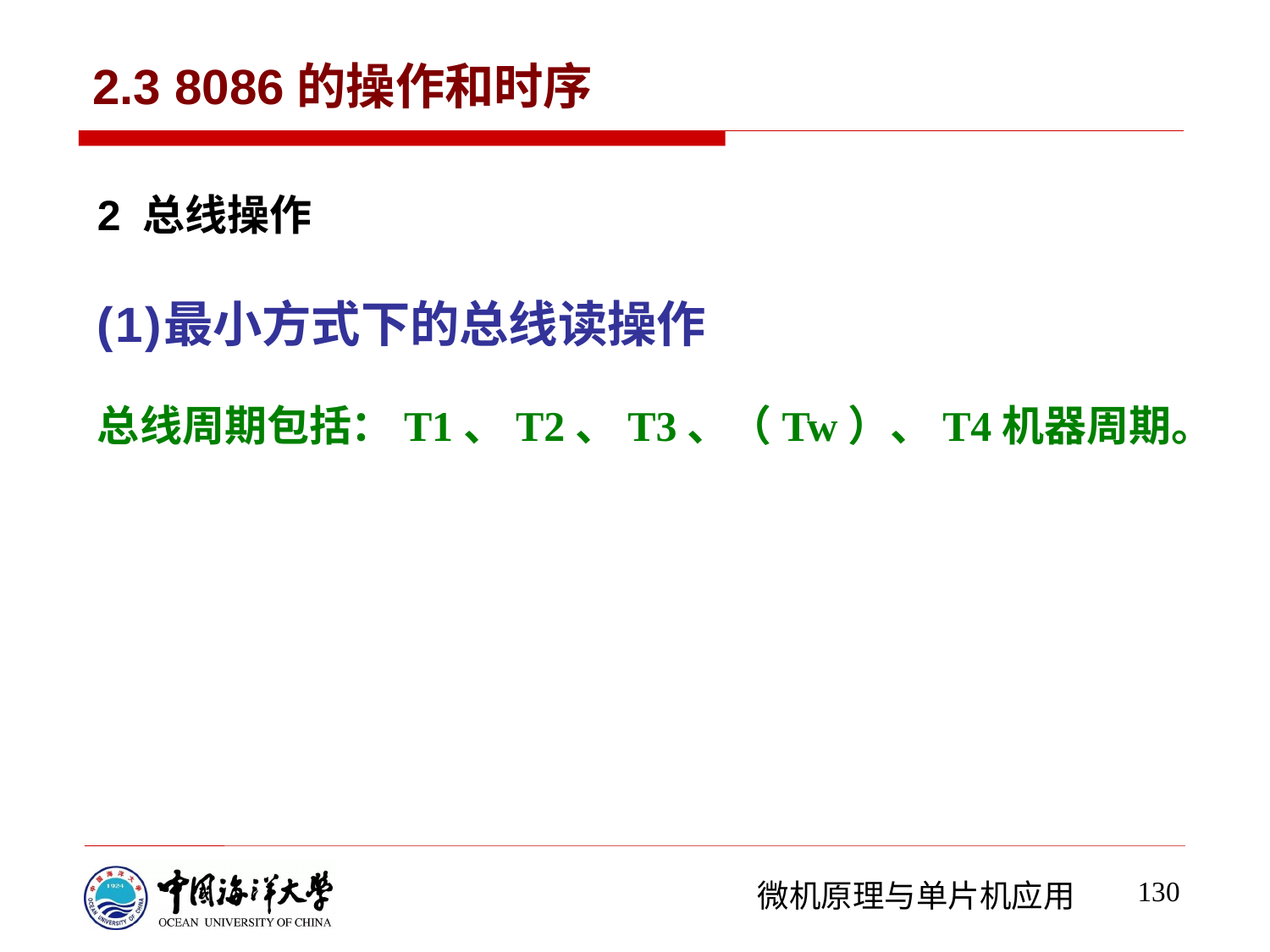

# 2.3 8086的操作和时序
2 总线操作
最小方式下的总线读操作
总线周期包括：T1、T2、T3、（Tw）、T4机器周期。

130